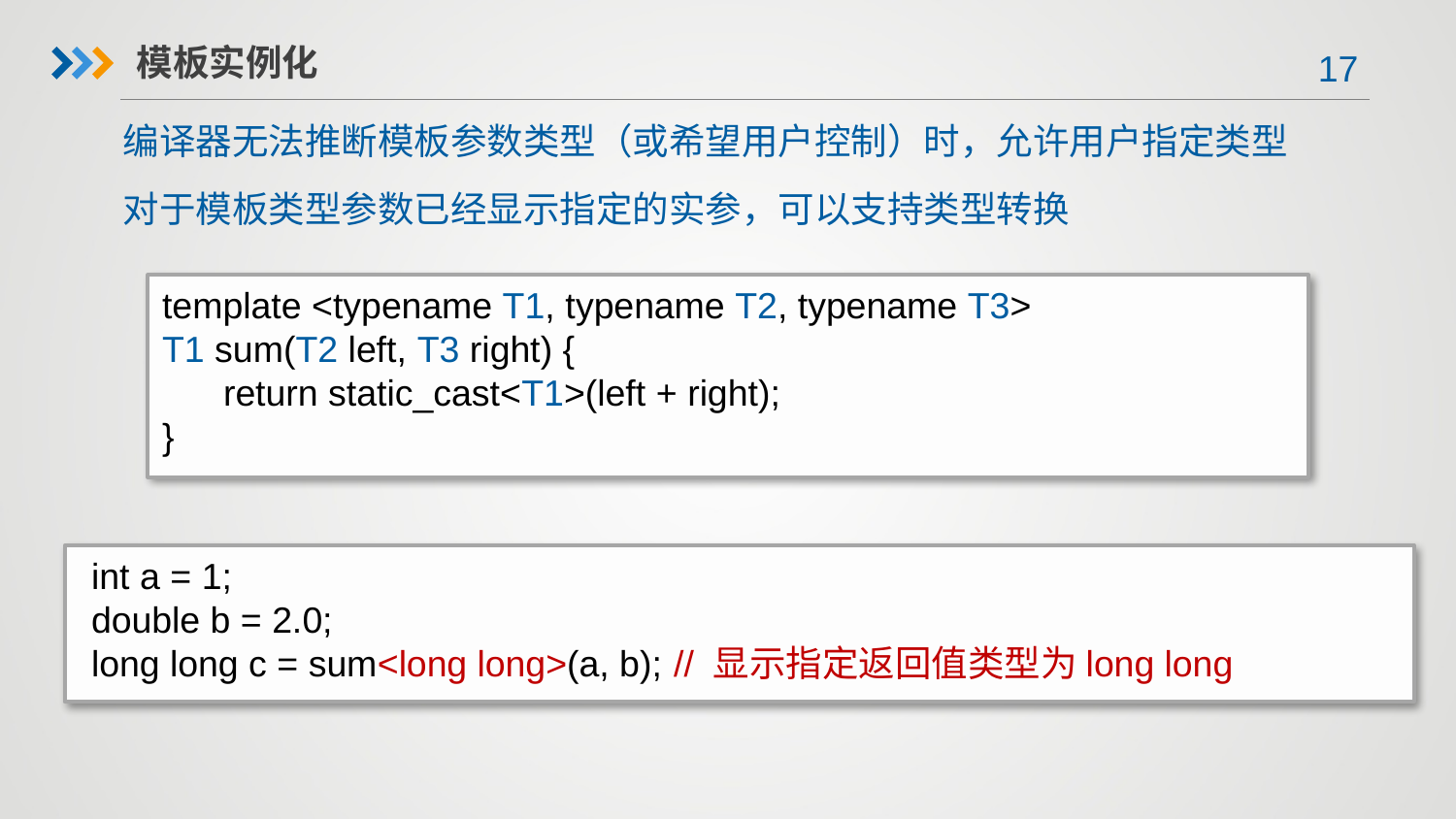

模板实例化
编译器无法推断模板参数类型（或希望用户控制）时，允许用户指定类型
对于模板类型参数已经显示指定的实参，可以支持类型转换

template <typename T1, typename T2, typename T3>
T1 sum(T2 left, T3 right) {
      return static_cast<T1>(left + right);
}

int a = 1;
double b = 2.0;
long long c = sum<long long>(a, b);	// 显示指定返回值类型为long long